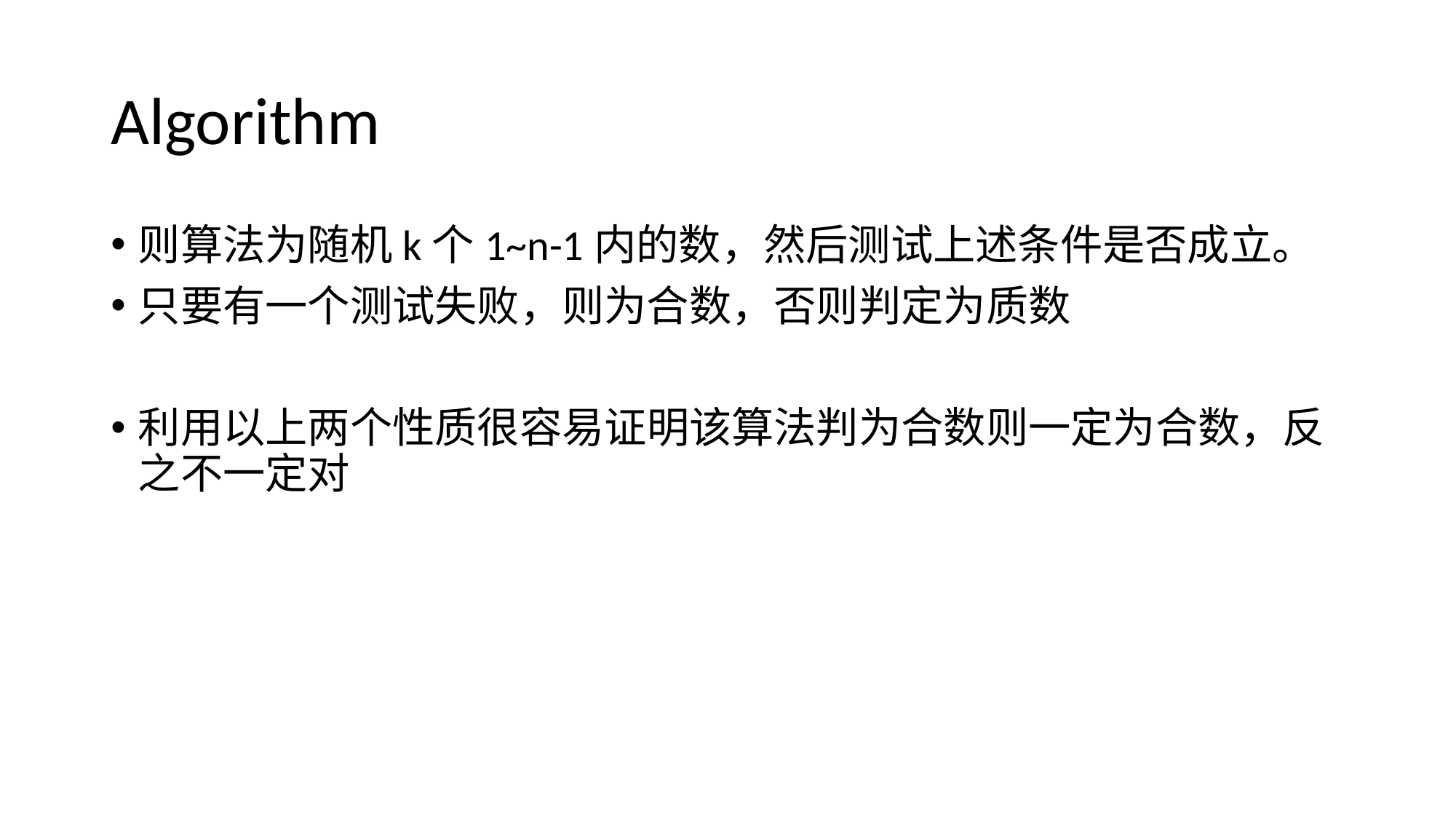

# Algorithm
则算法为随机k个1~n-1内的数，然后测试上述条件是否成立。
只要有一个测试失败，则为合数，否则判定为质数

利用以上两个性质很容易证明该算法判为合数则一定为合数，反之不一定对